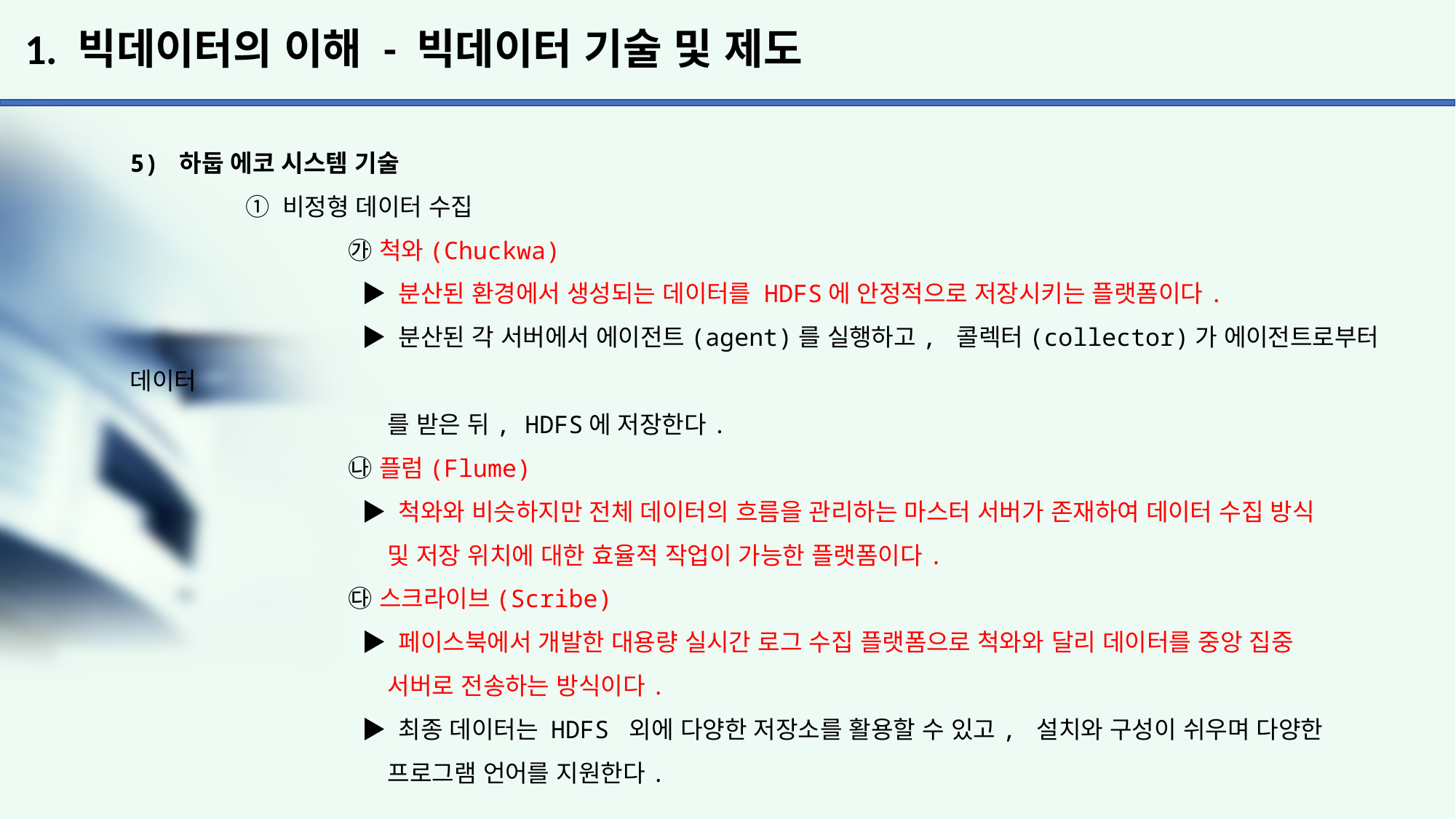

# 1. 빅데이터의 이해 - 빅데이터 기술 및 제도
5) 하둡 에코 시스템 기술
	 ① 비정형 데이터 수집
		㉮ 척와(Chuckwa)
		  ▶ 분산된 환경에서 생성되는 데이터를 HDFS에 안정적으로 저장시키는 플랫폼이다.
		  ▶ 분산된 각 서버에서 에이전트(agent)를 실행하고, 콜렉터(collector)가 에이전트로부터 데이터
		     를 받은 뒤, HDFS에 저장한다.
		㉯ 플럼(Flume)
		  ▶ 척와와 비슷하지만 전체 데이터의 흐름을 관리하는 마스터 서버가 존재하여 데이터 수집 방식
		     및 저장 위치에 대한 효율적 작업이 가능한 플랫폼이다.
		㉰ 스크라이브(Scribe)
		  ▶ 페이스북에서 개발한 대용량 실시간 로그 수집 플랫폼으로 척와와 달리 데이터를 중앙 집중
		     서버로 전송하는 방식이다.
		  ▶ 최종 데이터는 HDFS 외에 다양한 저장소를 활용할 수 있고, 설치와 구성이 쉬우며 다양한
		     프로그램 언어를 지원한다.